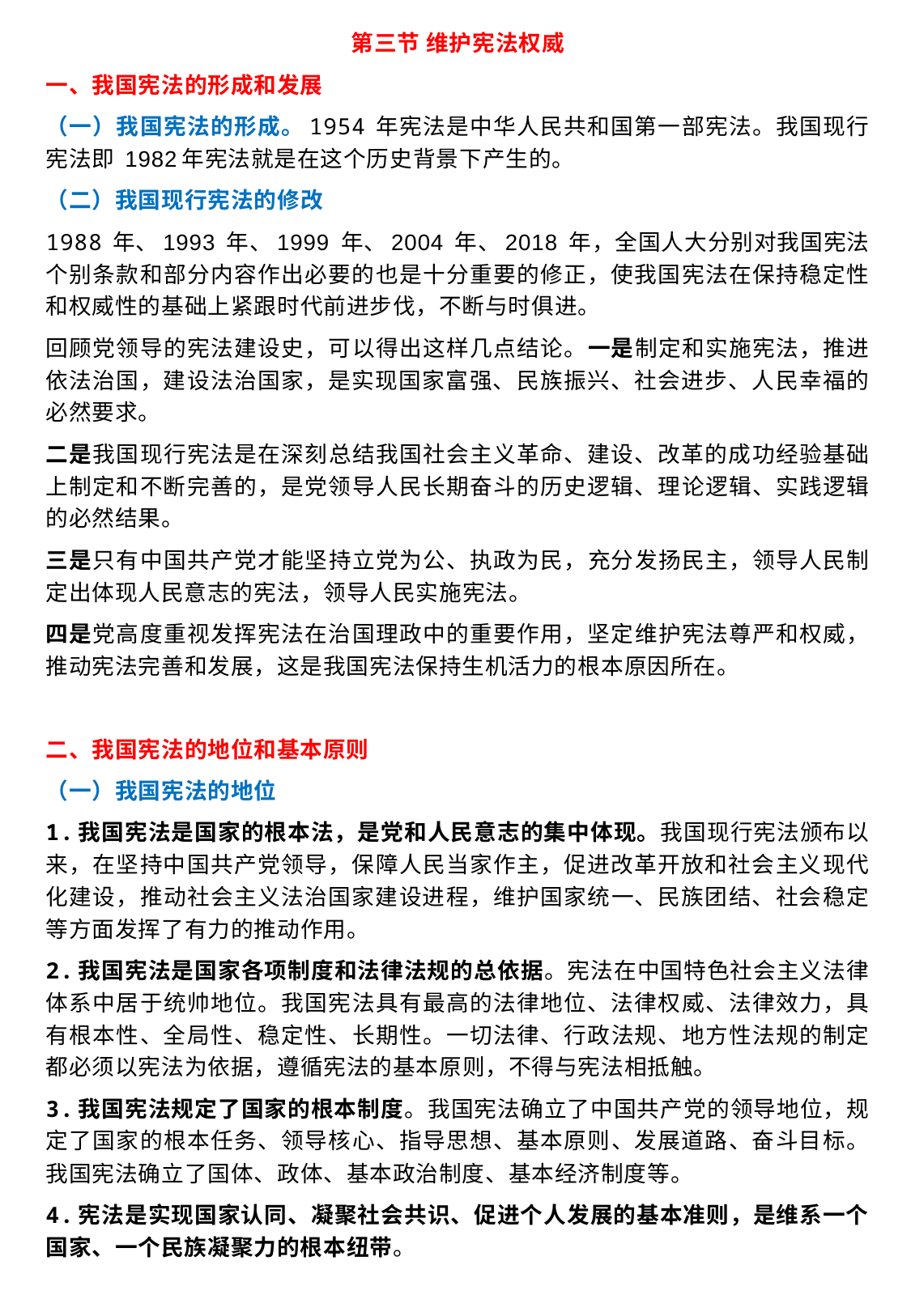

第三节 维护宪法权威
一、我国宪法的形成和发展
（一）我国宪法的形成。1954 年宪法是中华人民共和国第一部宪法。我国现行宪法即 1982年宪法就是在这个历史背景下产生的。
（二）我国现行宪法的修改
1988 年、1993 年、1999 年、2004 年、2018 年，全国人大分别对我国宪法个别条款和部分内容作出必要的也是十分重要的修正，使我国宪法在保持稳定性和权威性的基础上紧跟时代前进步伐，不断与时俱进。
回顾党领导的宪法建设史，可以得出这样几点结论。一是制定和实施宪法，推进依法治国，建设法治国家，是实现国家富强、民族振兴、社会进步、人民幸福的必然要求。
二是我国现行宪法是在深刻总结我国社会主义革命、建设、改革的成功经验基础上制定和不断完善的，是党领导人民长期奋斗的历史逻辑、理论逻辑、实践逻辑的必然结果。
三是只有中国共产党才能坚持立党为公、执政为民，充分发扬民主，领导人民制定出体现人民意志的宪法，领导人民实施宪法。
四是党高度重视发挥宪法在治国理政中的重要作用，坚定维护宪法尊严和权威，推动宪法完善和发展，这是我国宪法保持生机活力的根本原因所在。

二、我国宪法的地位和基本原则
（一）我国宪法的地位
1.我国宪法是国家的根本法，是党和人民意志的集中体现。我国现行宪法颁布以来，在坚持中国共产党领导，保障人民当家作主，促进改革开放和社会主义现代化建设，推动社会主义法治国家建设进程，维护国家统一、民族团结、社会稳定等方面发挥了有力的推动作用。
2.我国宪法是国家各项制度和法律法规的总依据。宪法在中国特色社会主义法律体系中居于统帅地位。我国宪法具有最高的法律地位、法律权威、法律效力，具有根本性、全局性、稳定性、长期性。一切法律、行政法规、地方性法规的制定都必须以宪法为依据，遵循宪法的基本原则，不得与宪法相抵触。
3.我国宪法规定了国家的根本制度。我国宪法确立了中国共产党的领导地位，规定了国家的根本任务、领导核心、指导思想、基本原则、发展道路、奋斗目标。我国宪法确立了国体、政体、基本政治制度、基本经济制度等。
4.宪法是实现国家认同、凝聚社会共识、促进个人发展的基本准则，是维系一个国家、一个民族凝聚力的根本纽带。